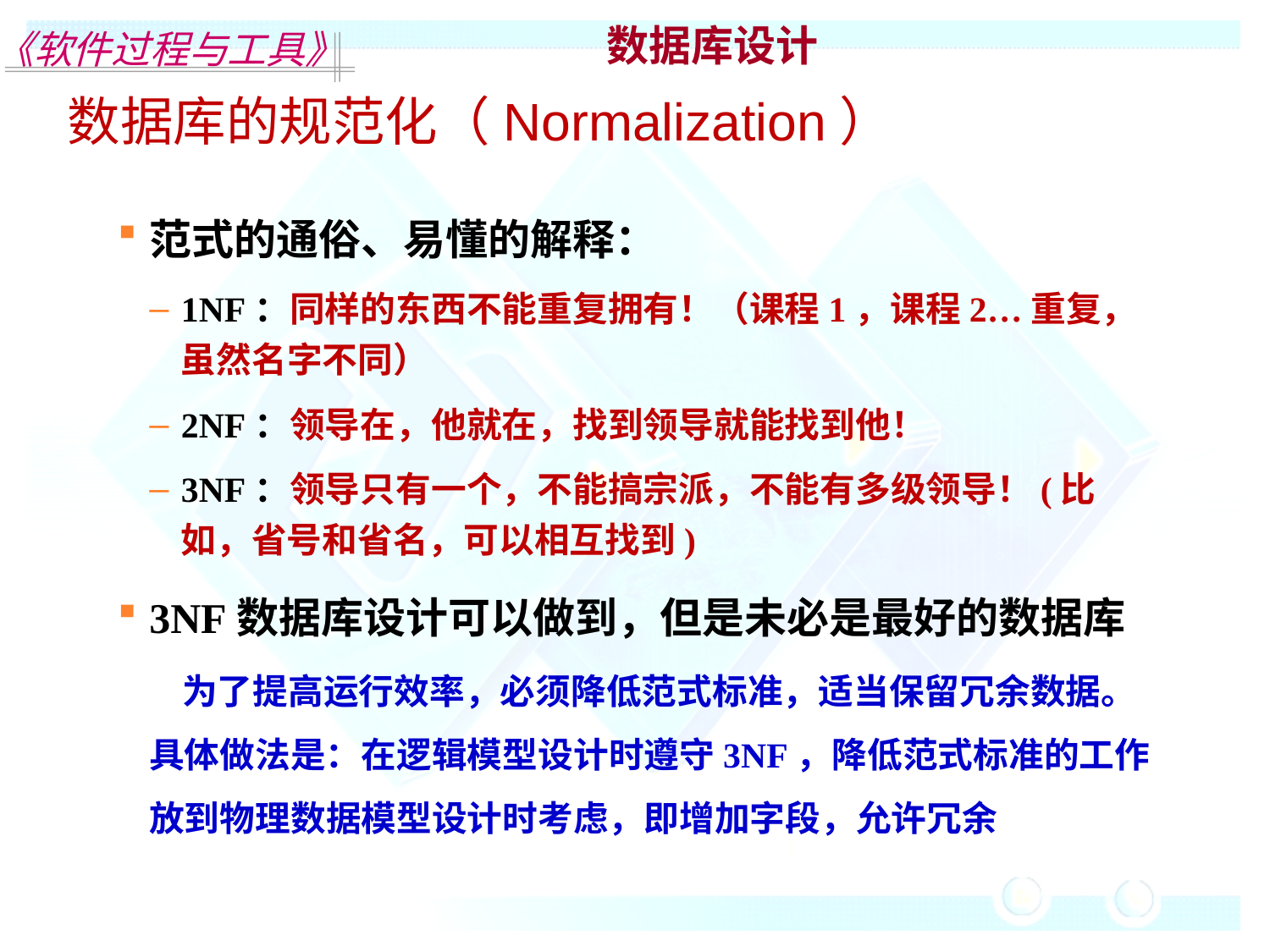

数据库设计
数据库的规范化（Normalization）
范式的通俗、易懂的解释：
1NF：同样的东西不能重复拥有！（课程1，课程2…重复，虽然名字不同）
2NF：领导在，他就在，找到领导就能找到他！
3NF：领导只有一个，不能搞宗派，不能有多级领导！(比如，省号和省名，可以相互找到)
3NF数据库设计可以做到，但是未必是最好的数据库
       为了提高运行效率，必须降低范式标准，适当保留冗余数据。具体做法是：在逻辑模型设计时遵守3NF，降低范式标准的工作放到物理数据模型设计时考虑，即增加字段，允许冗余